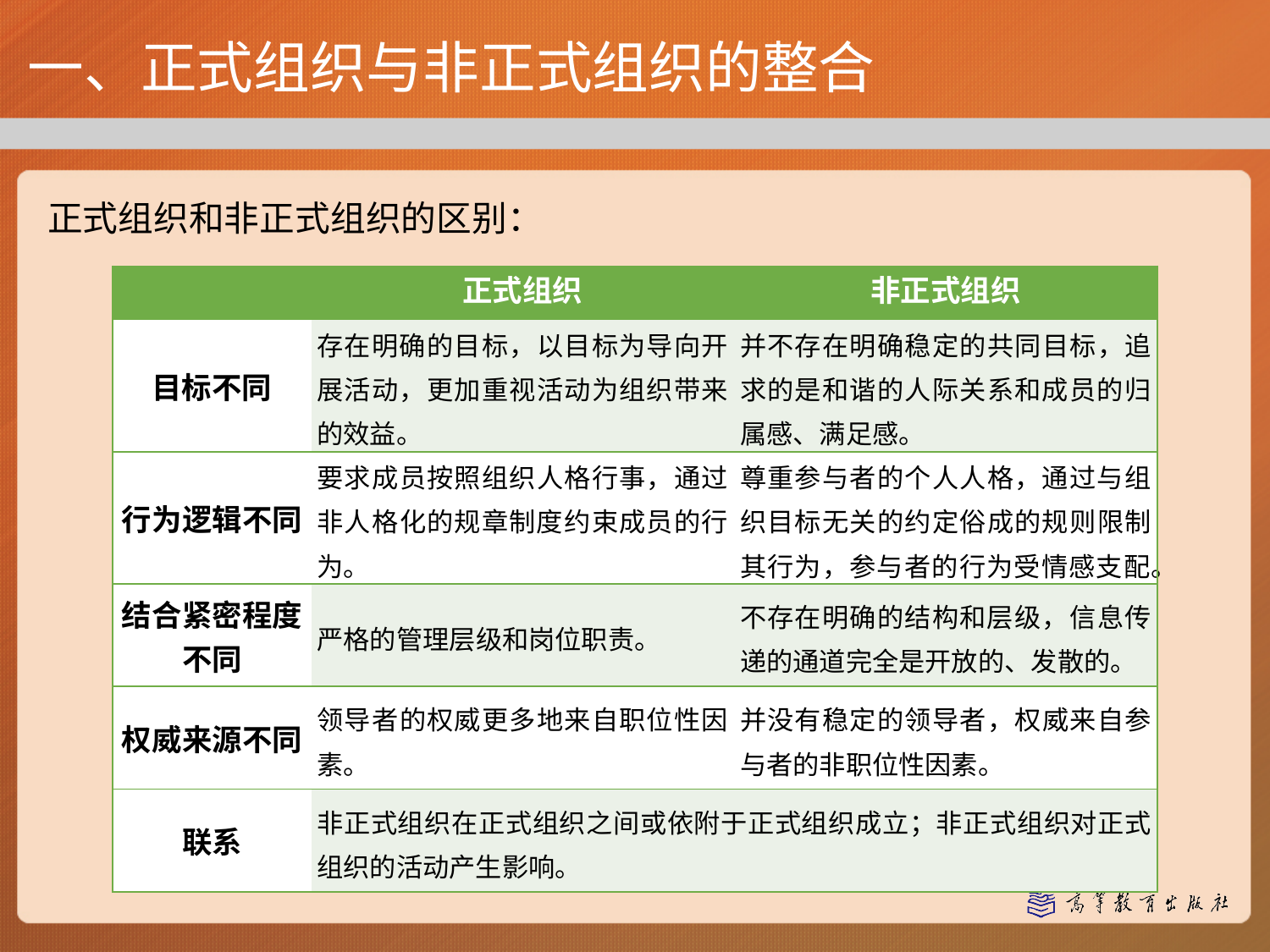

一、正式组织与非正式组织的整合
正式组织和非正式组织的区别：
|  | 正式组织 | 非正式组织 |
| --- | --- | --- |
| 目标不同 | 存在明确的目标，以目标为导向开展活动，更加重视活动为组织带来的效益。 | 并不存在明确稳定的共同目标，追求的是和谐的人际关系和成员的归属感、满足感。 |
| 行为逻辑不同 | 要求成员按照组织人格行事，通过非人格化的规章制度约束成员的行为。 | 尊重参与者的个人人格，通过与组织目标无关的约定俗成的规则限制其行为，参与者的行为受情感支配。 |
| 结合紧密程度不同 | 严格的管理层级和岗位职责。 | 不存在明确的结构和层级，信息传递的通道完全是开放的、发散的。 |
| 权威来源不同 | 领导者的权威更多地来自职位性因素。 | 并没有稳定的领导者，权威来自参与者的非职位性因素。 |
| 联系 | 非正式组织在正式组织之间或依附于正式组织成立；非正式组织对正式组织的活动产生影响。 |  |